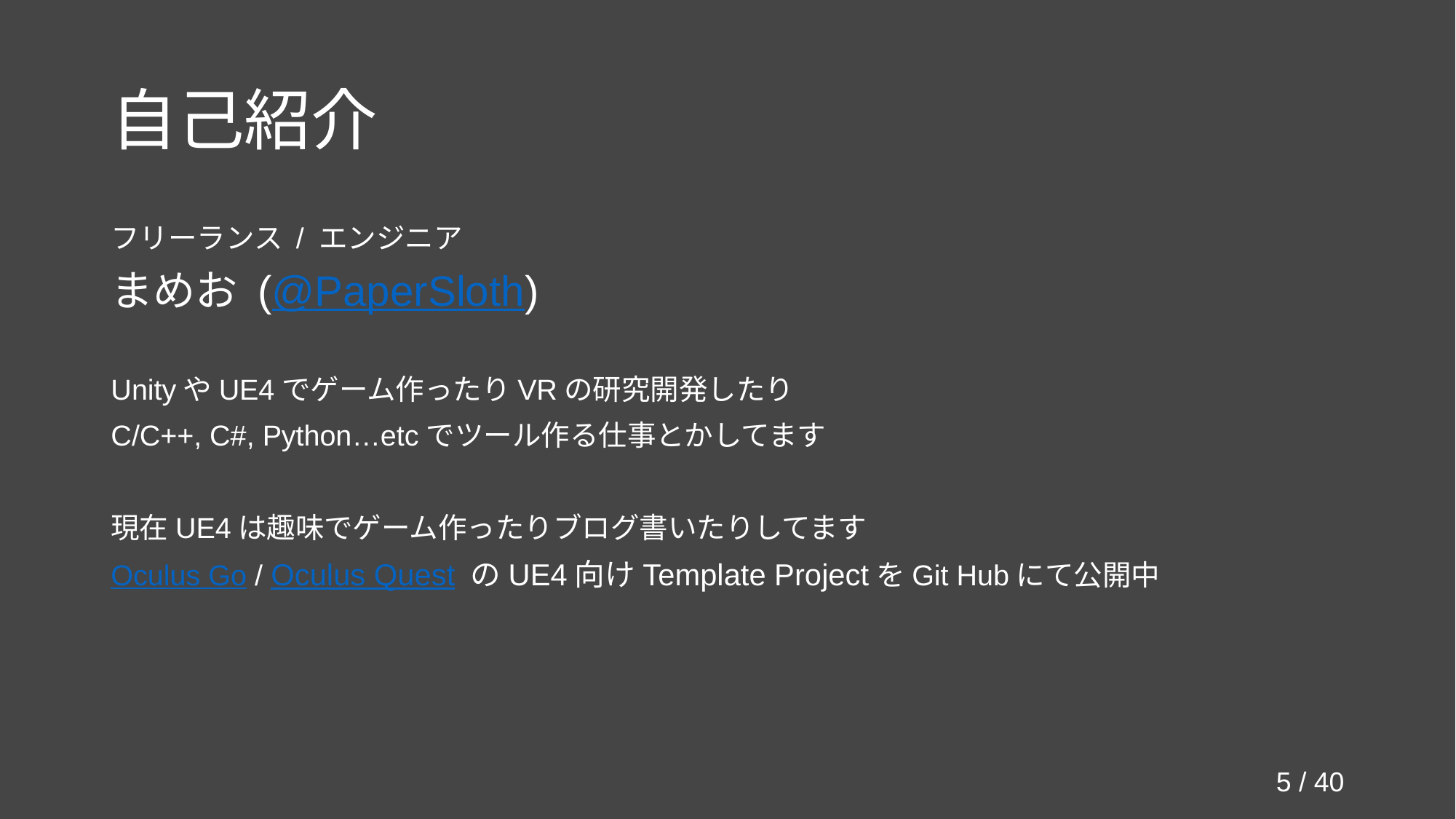

# 自己紹介
フリーランス / エンジニア
まめお (@PaperSloth)

UnityやUE4でゲーム作ったりVRの研究開発したり
C/C++, C#, Python…etcでツール作る仕事とかしてます

現在UE4は趣味でゲーム作ったりブログ書いたりしてます
Oculus Go / Oculus Quest のUE4向けTemplate ProjectをGit Hubにて公開中

5 / 40